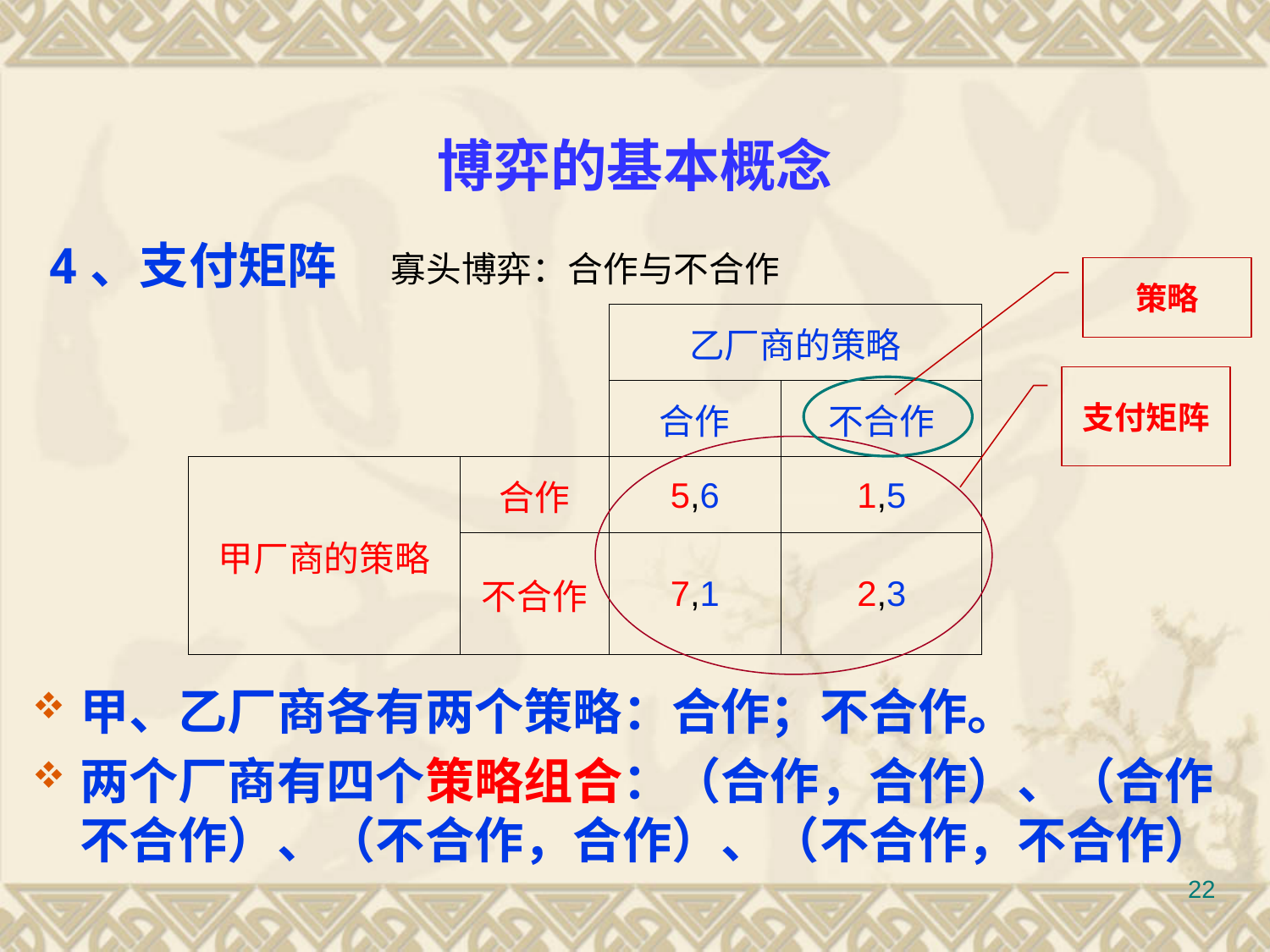

# 博弈的基本概念
4、支付矩阵
| 寡头博弈：合作与不合作 |  |  |  |
| --- | --- | --- | --- |
|  |  | 乙厂商的策略 |  |
|  |  | 合作 | 不合作 |
| 甲厂商的策略 | 合作 | 5,6 | 1,5 |
|  | 不合作 | 7,1 | 2,3 |
策略
支付矩阵

甲、乙厂商各有两个策略：合作；不合作。
两个厂商有四个策略组合：（合作，合作）、（合作不合作）、（不合作，合作）、（不合作，不合作）
22